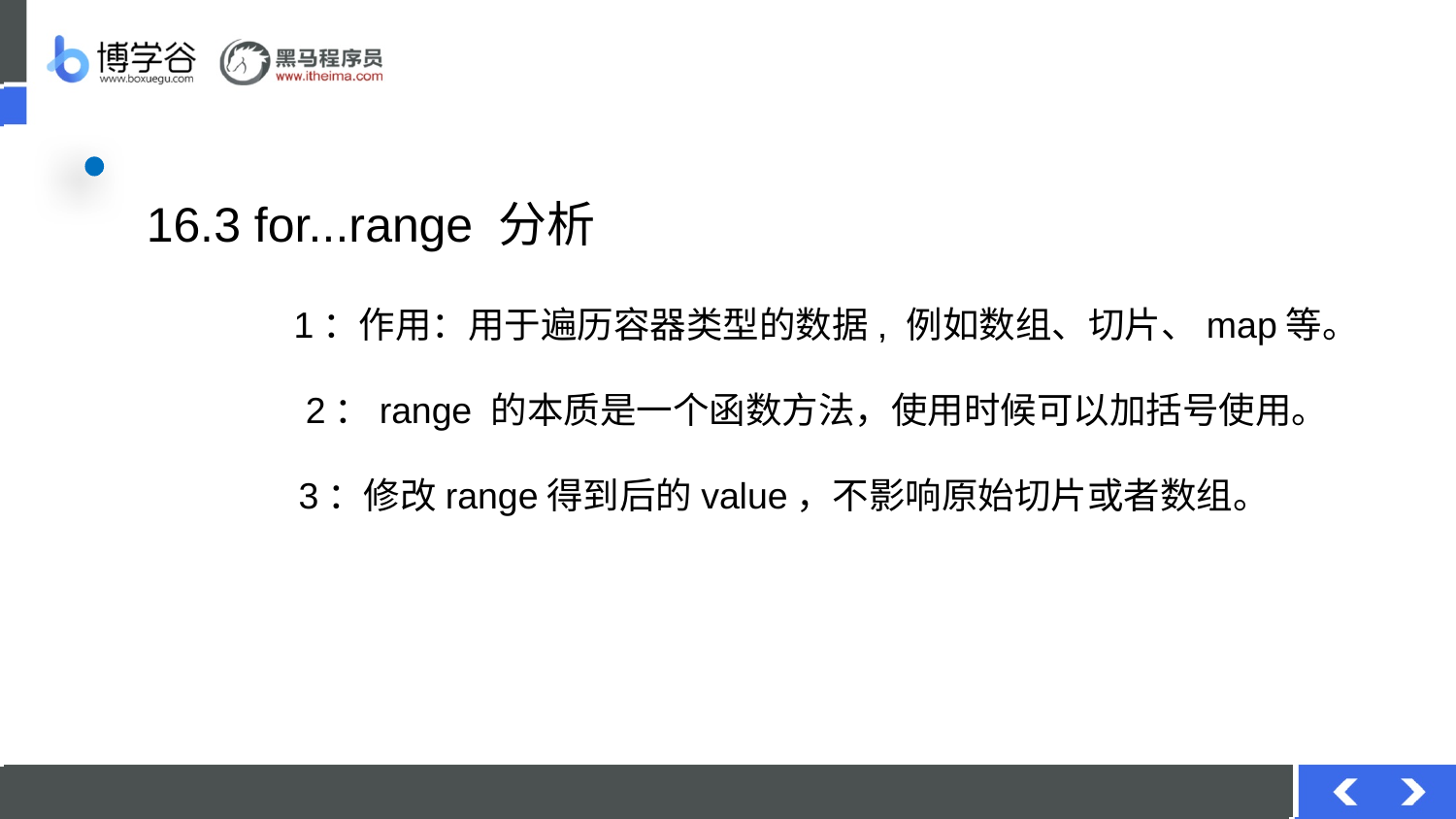

# 16.3 for...range 分析
1：作用：用于遍历容器类型的数据, 例如数组、切片、map等。
2：range 的本质是一个函数方法，使用时候可以加括号使用。
3：修改range得到后的value，不影响原始切片或者数组。